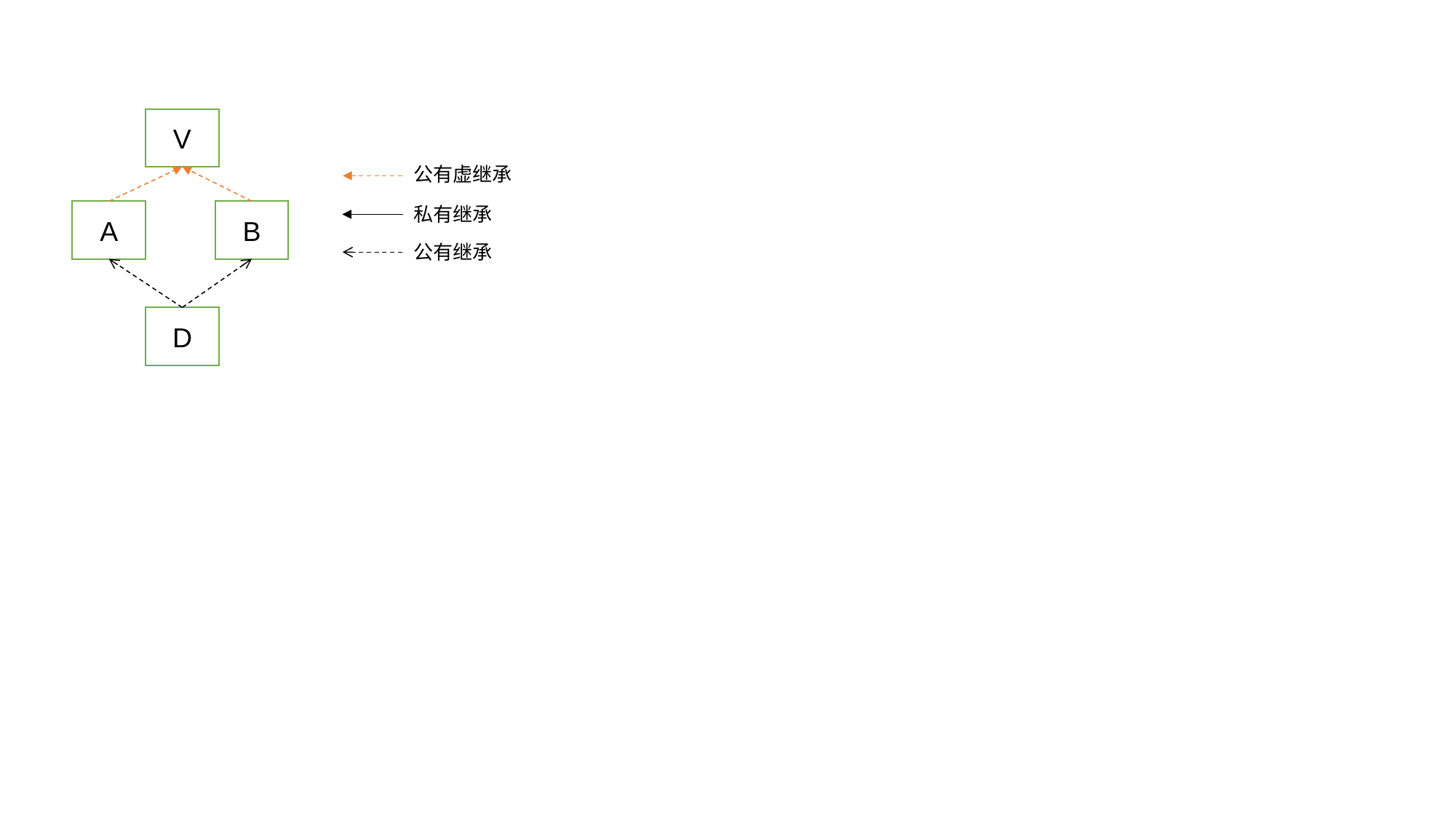

V
公有虚继承
私有继承
A
B
公有继承
D